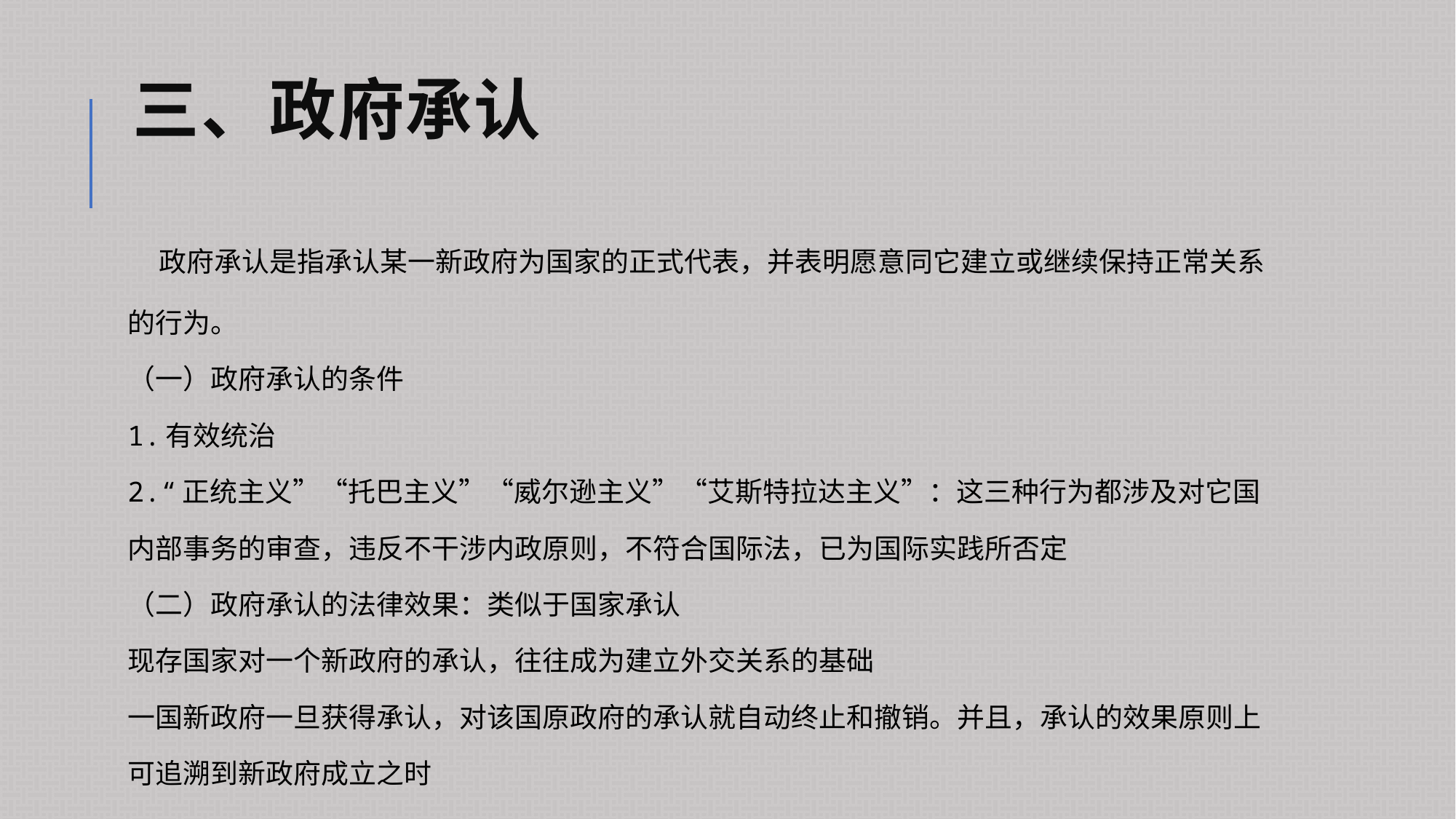

# 三、政府承认
 政府承认是指承认某一新政府为国家的正式代表，并表明愿意同它建立或继续保持正常关系的行为。
（一）政府承认的条件
1.有效统治
2.“正统主义”“托巴主义”“威尔逊主义”“艾斯特拉达主义”：这三种行为都涉及对它国内部事务的审查，违反不干涉内政原则，不符合国际法，已为国际实践所否定
（二）政府承认的法律效果：类似于国家承认
现存国家对一个新政府的承认，往往成为建立外交关系的基础
一国新政府一旦获得承认，对该国原政府的承认就自动终止和撤销。并且，承认的效果原则上可追溯到新政府成立之时